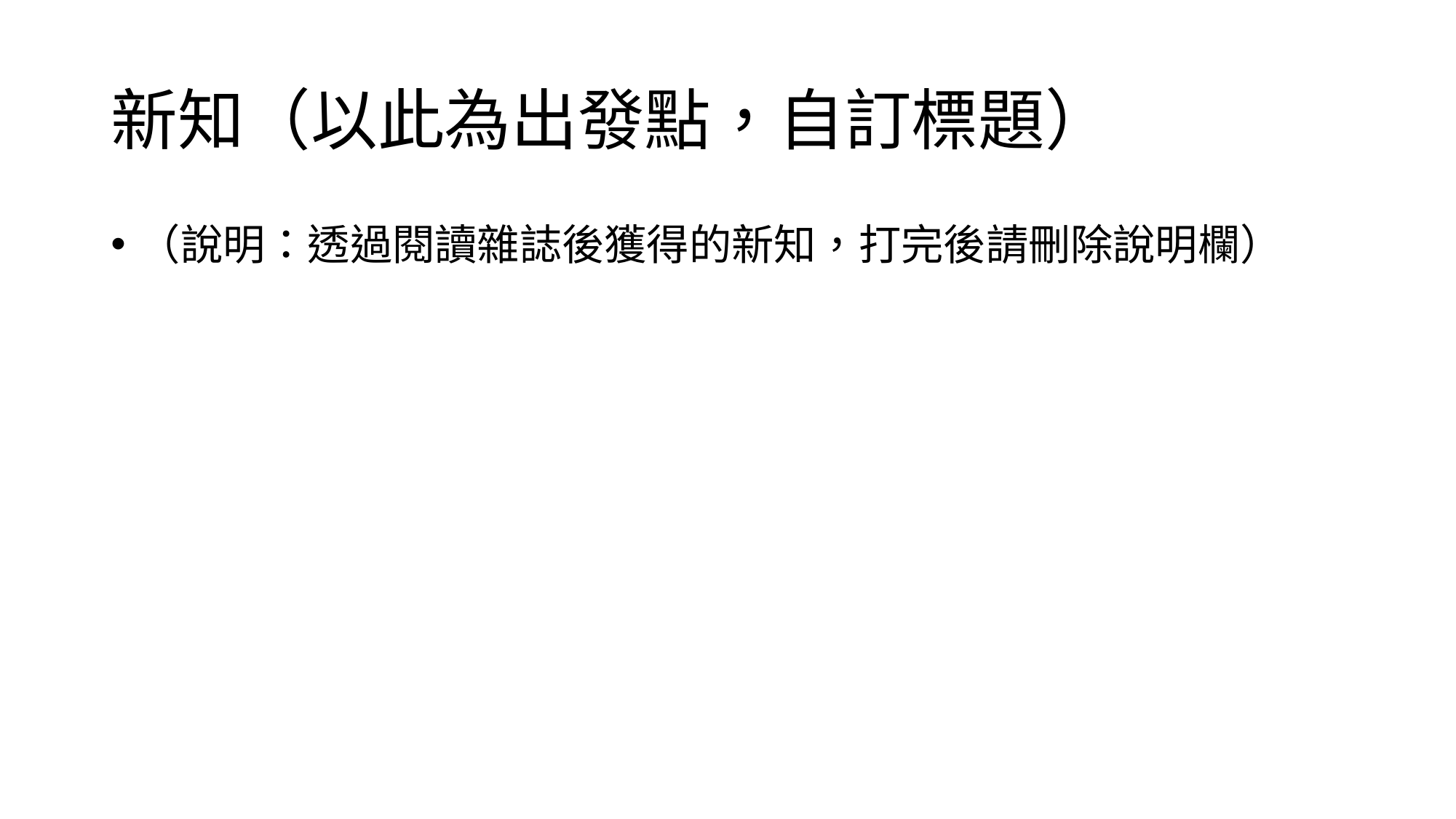

# 新知（以此為出發點，自訂標題）
（說明：透過閱讀雜誌後獲得的新知，打完後請刪除說明欄）